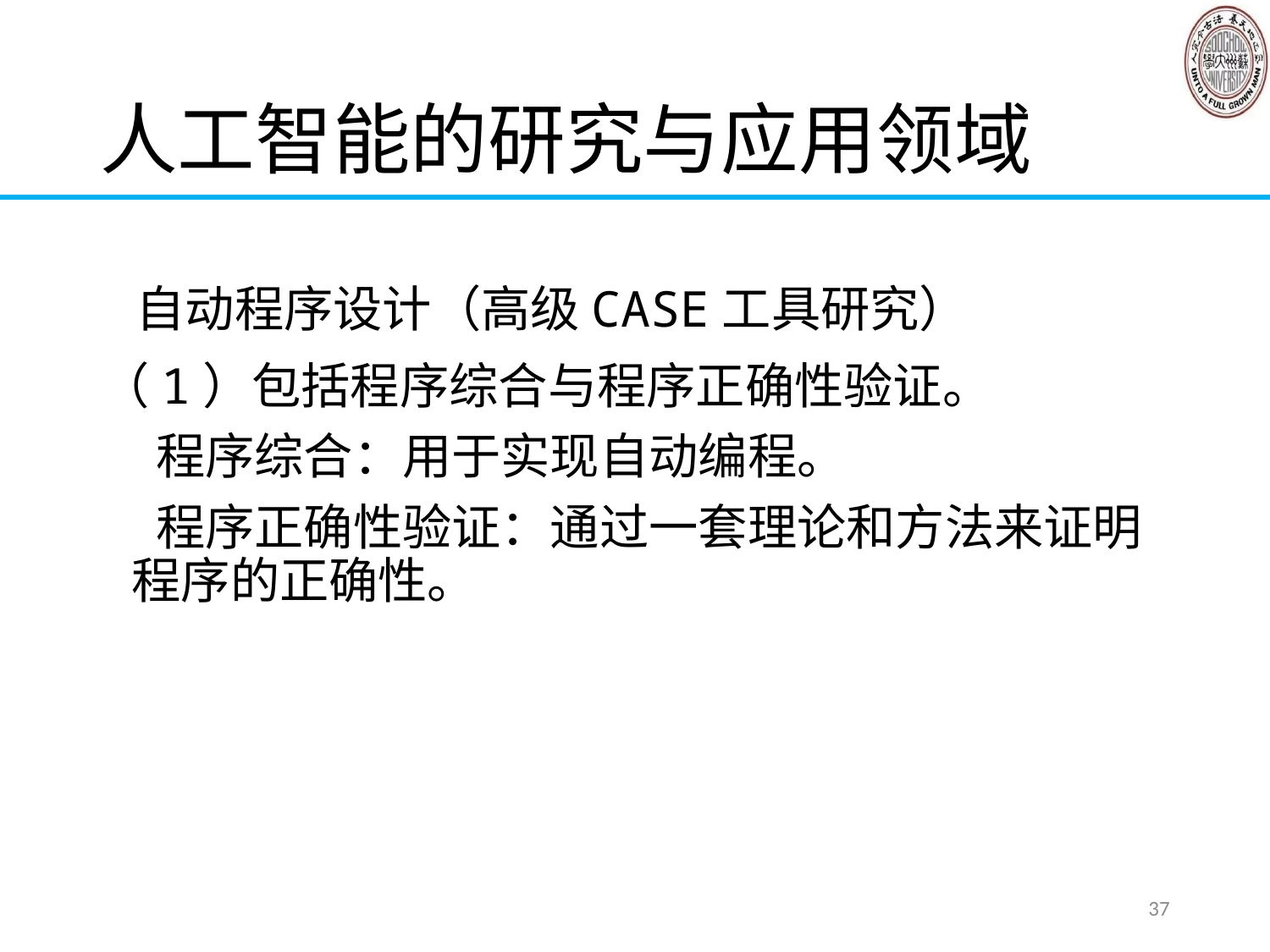

# 人工智能的研究与应用领域
 自动程序设计（高级CASE工具研究）
（1）包括程序综合与程序正确性验证。
    程序综合：用于实现自动编程。
    程序正确性验证：通过一套理论和方法来证明程序的正确性。
37